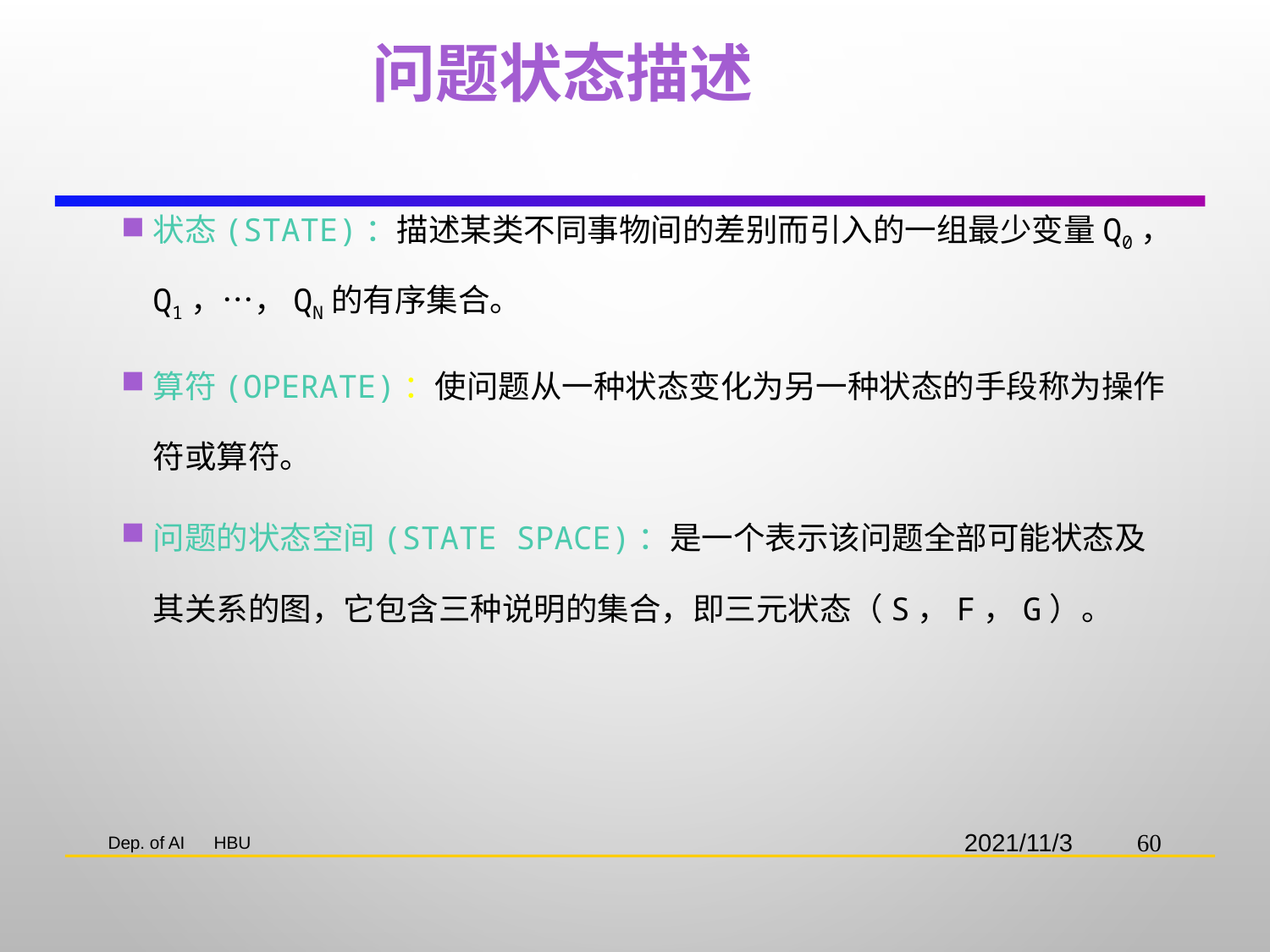

# 问题状态描述
状态(State)：描述某类不同事物间的差别而引入的一组最少变量q0，q1，…，qn的有序集合。
算符(Operate)：使问题从一种状态变化为另一种状态的手段称为操作符或算符。
问题的状态空间(State Space)：是一个表示该问题全部可能状态及其关系的图，它包含三种说明的集合，即三元状态（S，F，G）。
Dep. of AI      HBU
2021/11/3
60